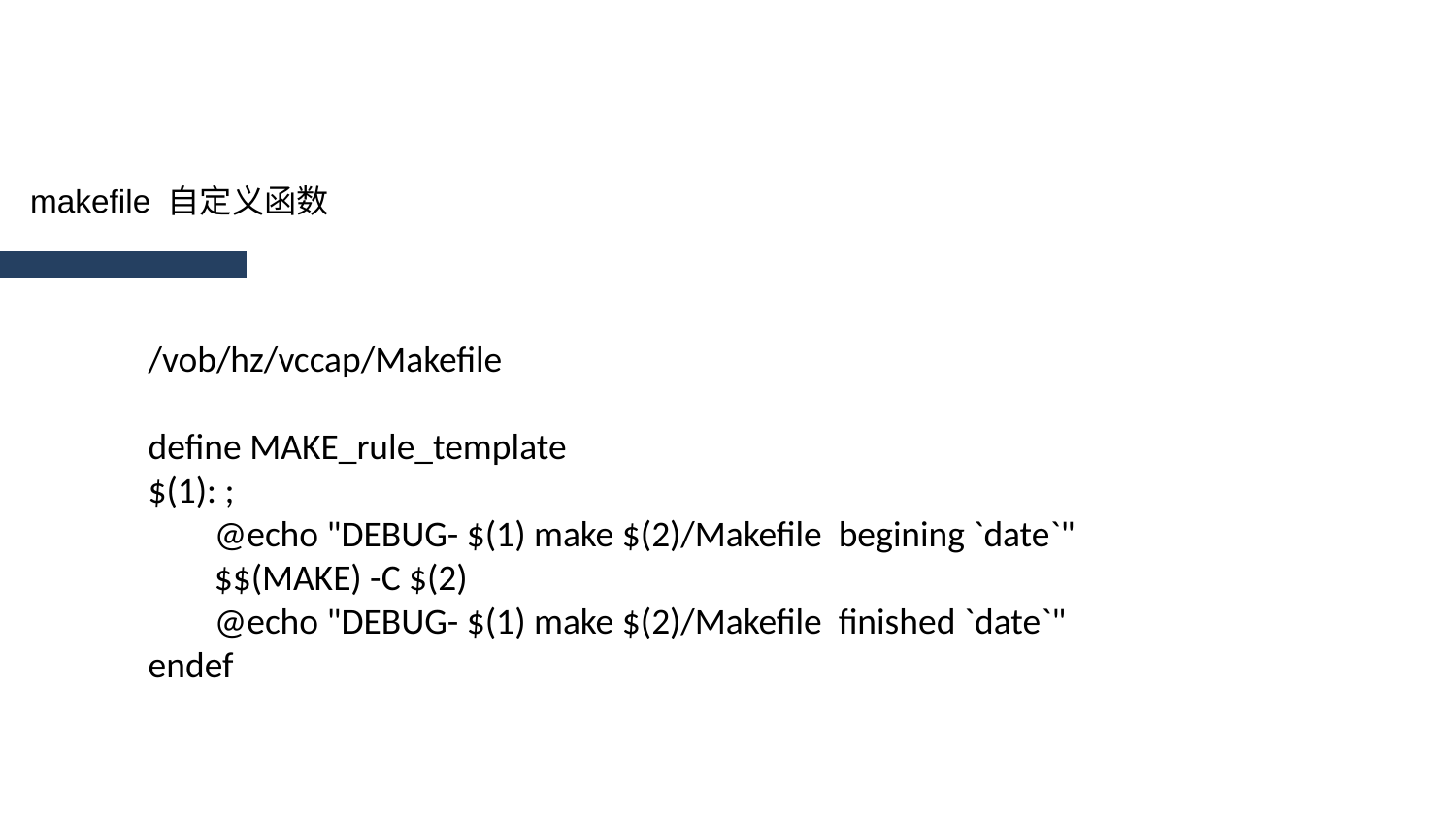

makefile 自定义函数

/vob/hz/vccap/Makefile

define MAKE_rule_template
$(1): ;
        @echo "DEBUG- $(1) make $(2)/Makefile  begining `date`"
        $$(MAKE) -C $(2)
        @echo "DEBUG- $(1) make $(2)/Makefile  finished `date`"
endef